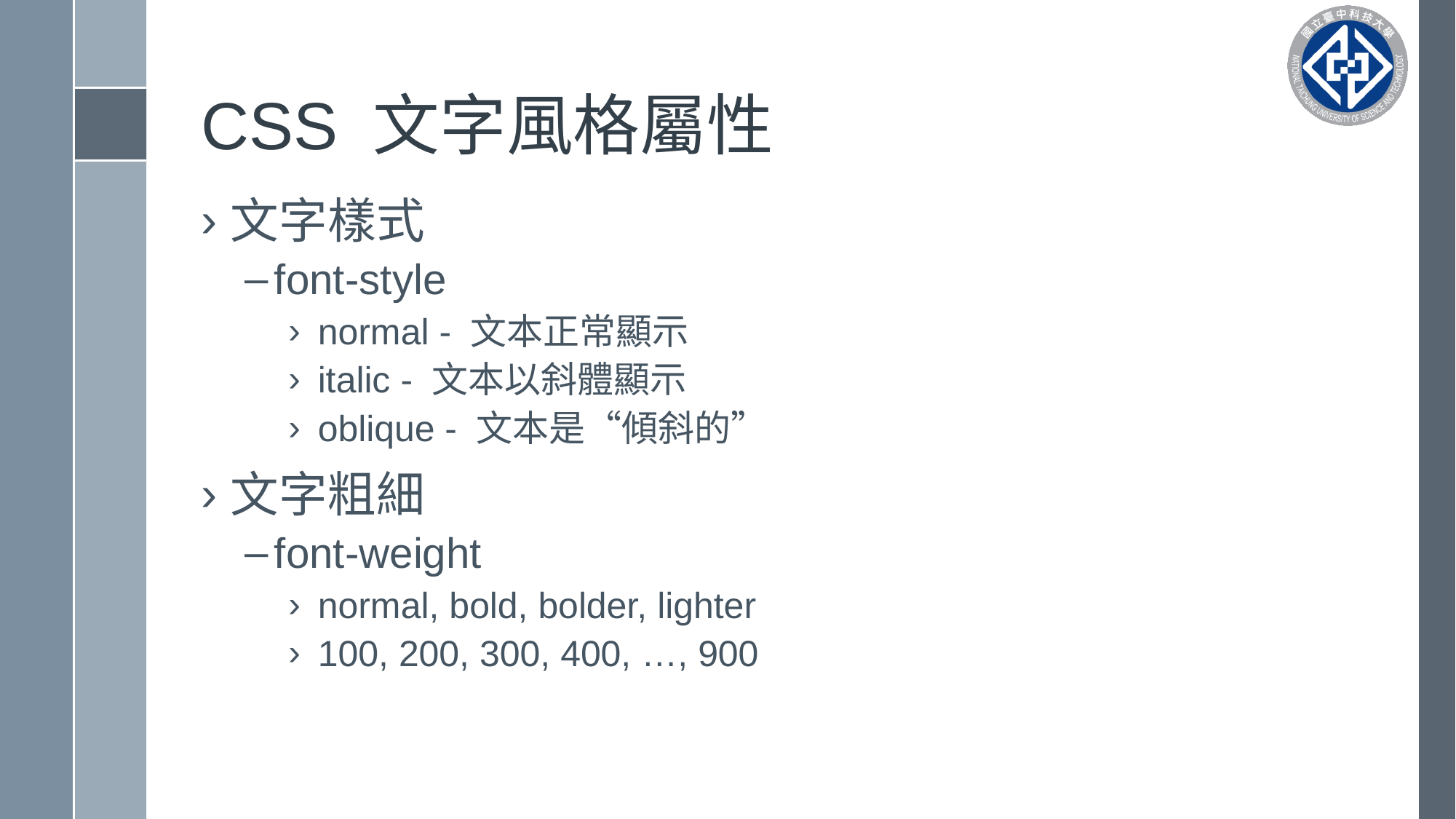

# CSS 文字風格屬性
文字樣式
font-style
normal - 文本正常顯示
italic - 文本以斜體顯示
oblique - 文本是“傾斜的”
文字粗細
font-weight
normal, bold, bolder, lighter
100, 200, 300, 400, …, 900